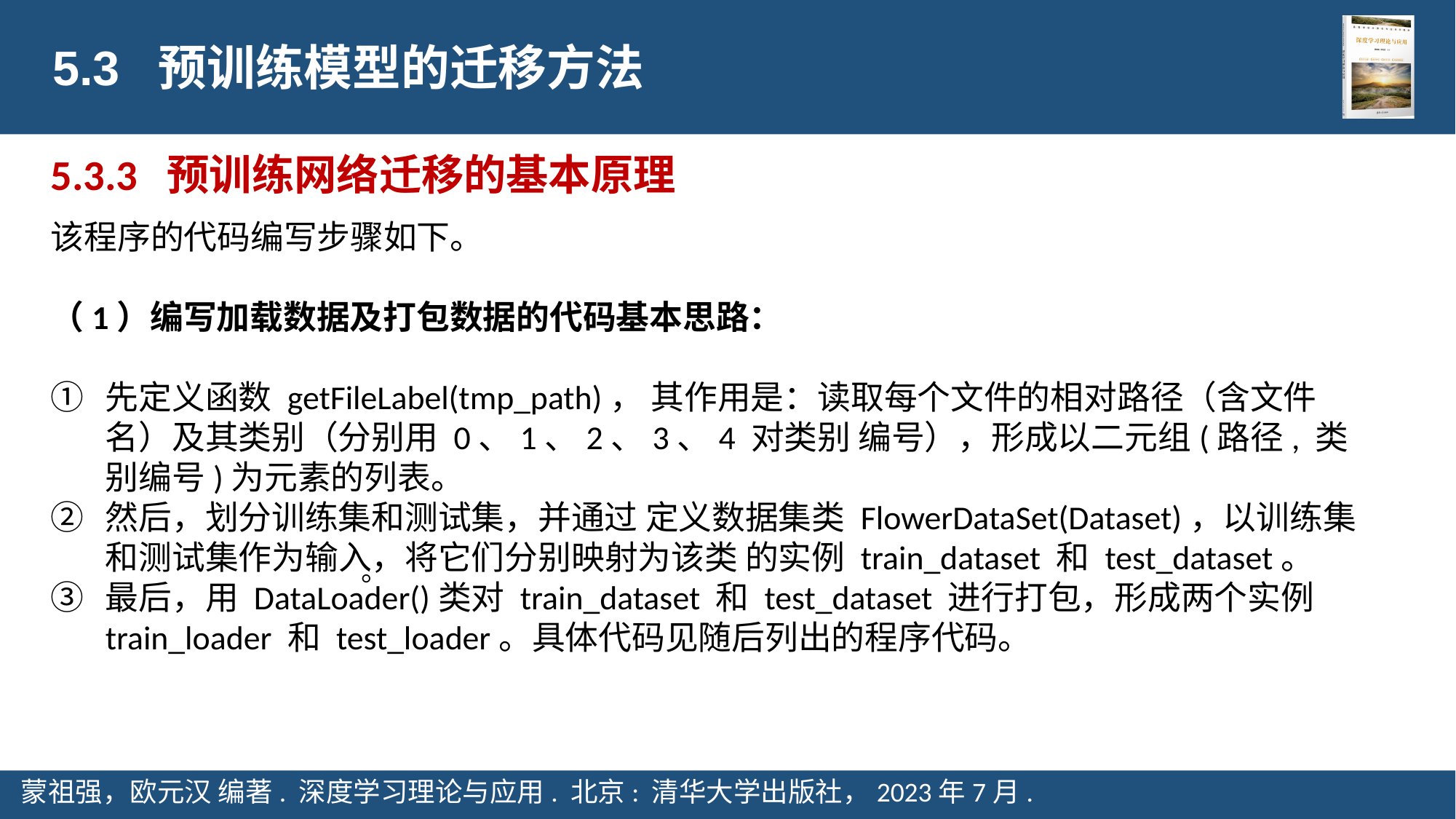

5.3  预训练模型的迁移方法

5.3.3  预训练网络迁移的基本原理
该程序的代码编写步骤如下。

（1）编写加载数据及打包数据的代码基本思路：

先定义函数 getFileLabel(tmp_path)， 其作用是：读取每个文件的相对路径（含文件名）及其类别（分别用 0、1、2、3、4 对类别 编号），形成以二元组(路径, 类别编号)为元素的列表。
然后，划分训练集和测试集，并通过 定义数据集类 FlowerDataSet(Dataset)，以训练集和测试集作为输入，将它们分别映射为该类 的实例 train_dataset 和 test_dataset。
最后，用 DataLoader()类对 train_dataset 和 test_dataset 进行打包，形成两个实例 train_loader 和 test_loader。具体代码见随后列出的程序代码。
。